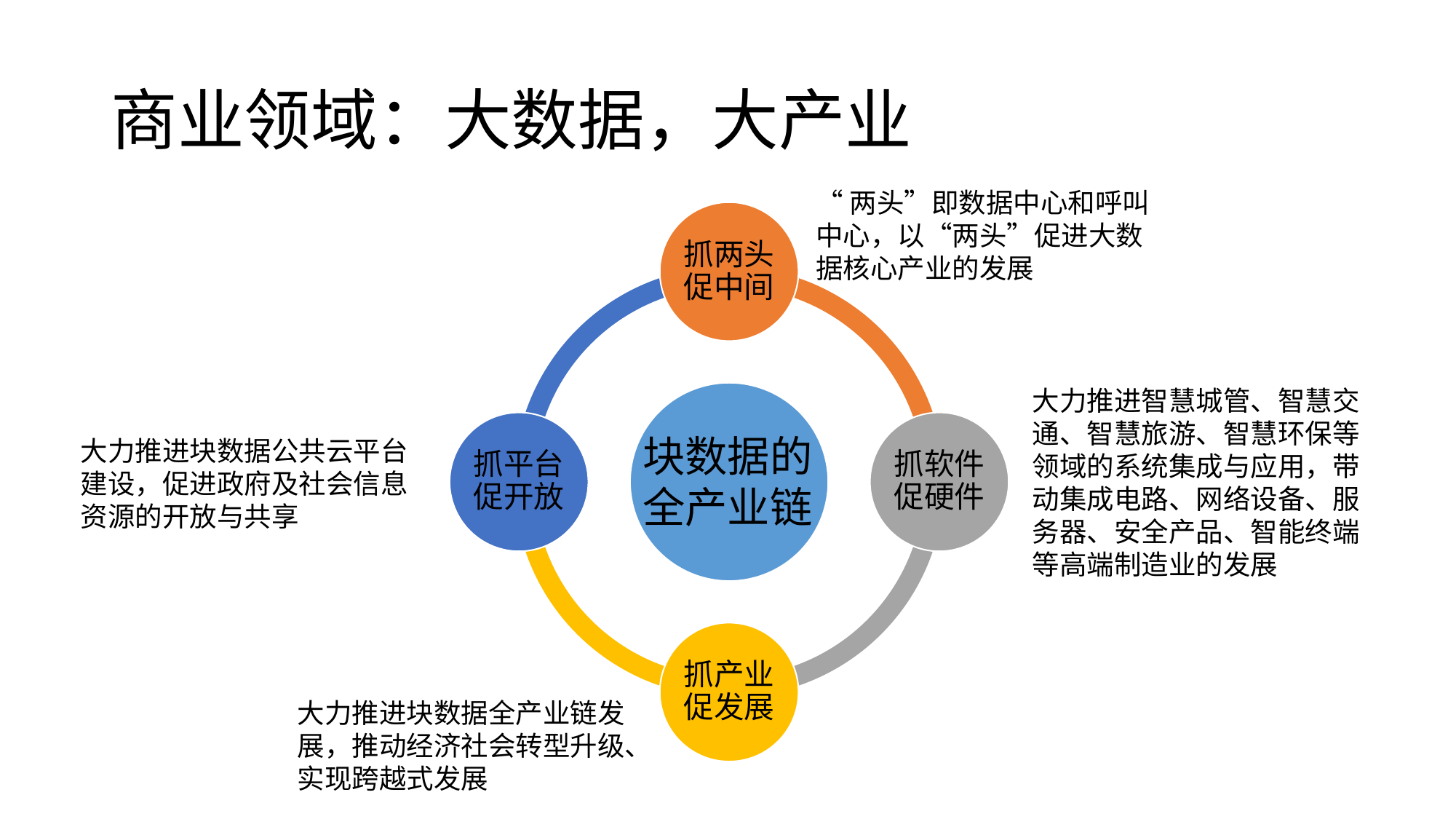

# 商业领域：大数据，大产业
“两头”即数据中心和呼叫中心，以“两头”促进大数据核心产业的发展

抓两头促中间
抓软件促硬件
抓产业促发展
抓平台促开放
块数据的全产业链
大力推进智慧城管、智慧交通、智慧旅游、智慧环保等领域的系统集成与应用，带动集成电路、网络设备、服务器、安全产品、智能终端等高端制造业的发展
大力推进块数据公共云平台建设，促进政府及社会信息资源的开放与共享
大力推进块数据全产业链发展，推动经济社会转型升级、实现跨越式发展